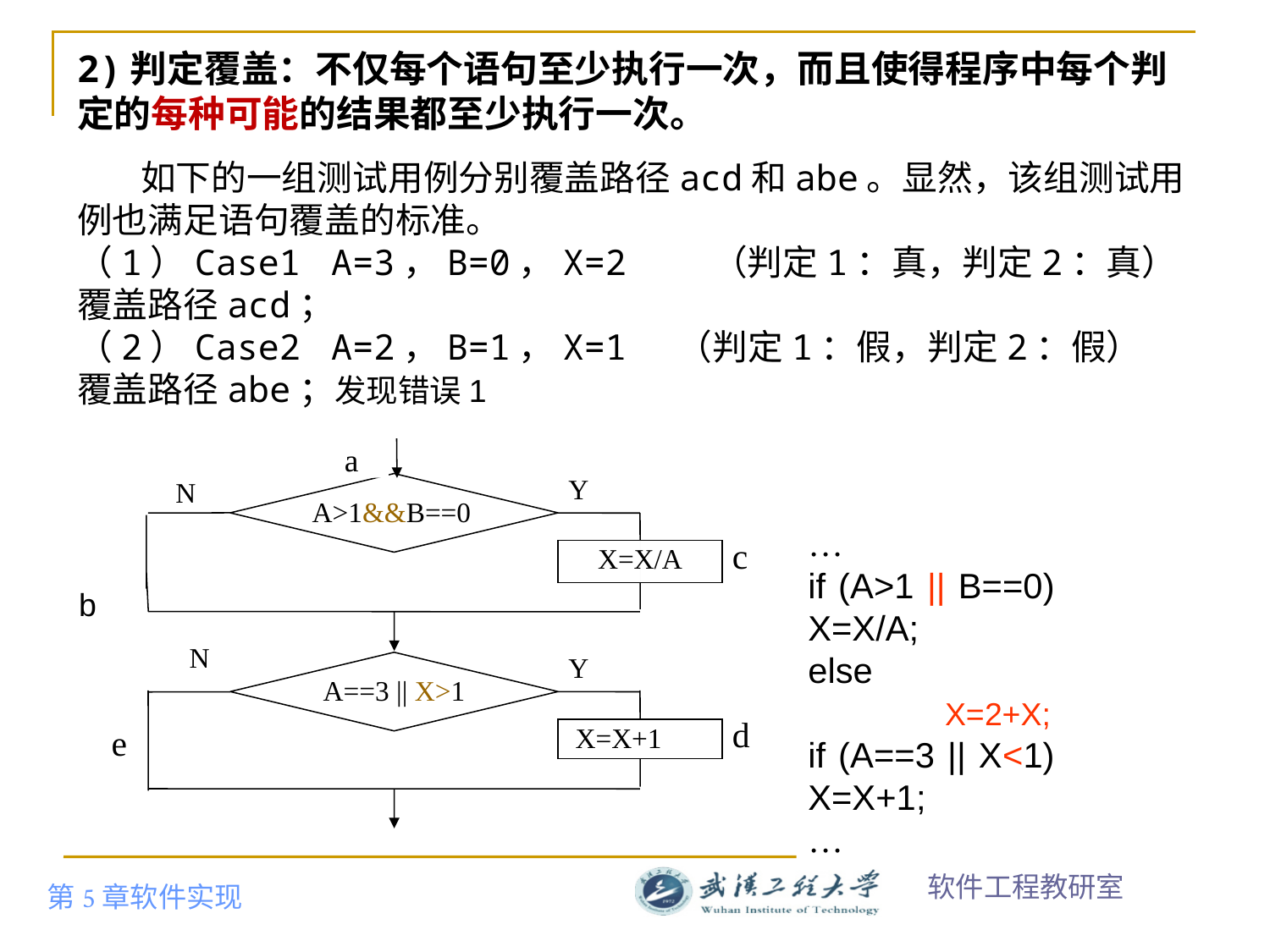

# 2)判定覆盖：不仅每个语句至少执行一次，而且使得程序中每个判定的每种可能的结果都至少执行一次。
       如下的一组测试用例分别覆盖路径acd和abe。显然，该组测试用例也满足语句覆盖的标准。
（1）Case1	A=3，B=0，X=2	（判定1：真，判定2：真）
覆盖路径acd；
（2）Case2	A=2，B=1，X=1  （判定1：假，判定2：假）
覆盖路径abe；发现错误1
a

Y
N

…
if (A>1 || B==0)  	X=X/A;
else
	 X=2+X;
if (A==3 || X<1)  	X=X+1;
…
c
X=X/A

b

N
Y
A==3 || X>1

d
 X=X+1
e

A>1&&B==0